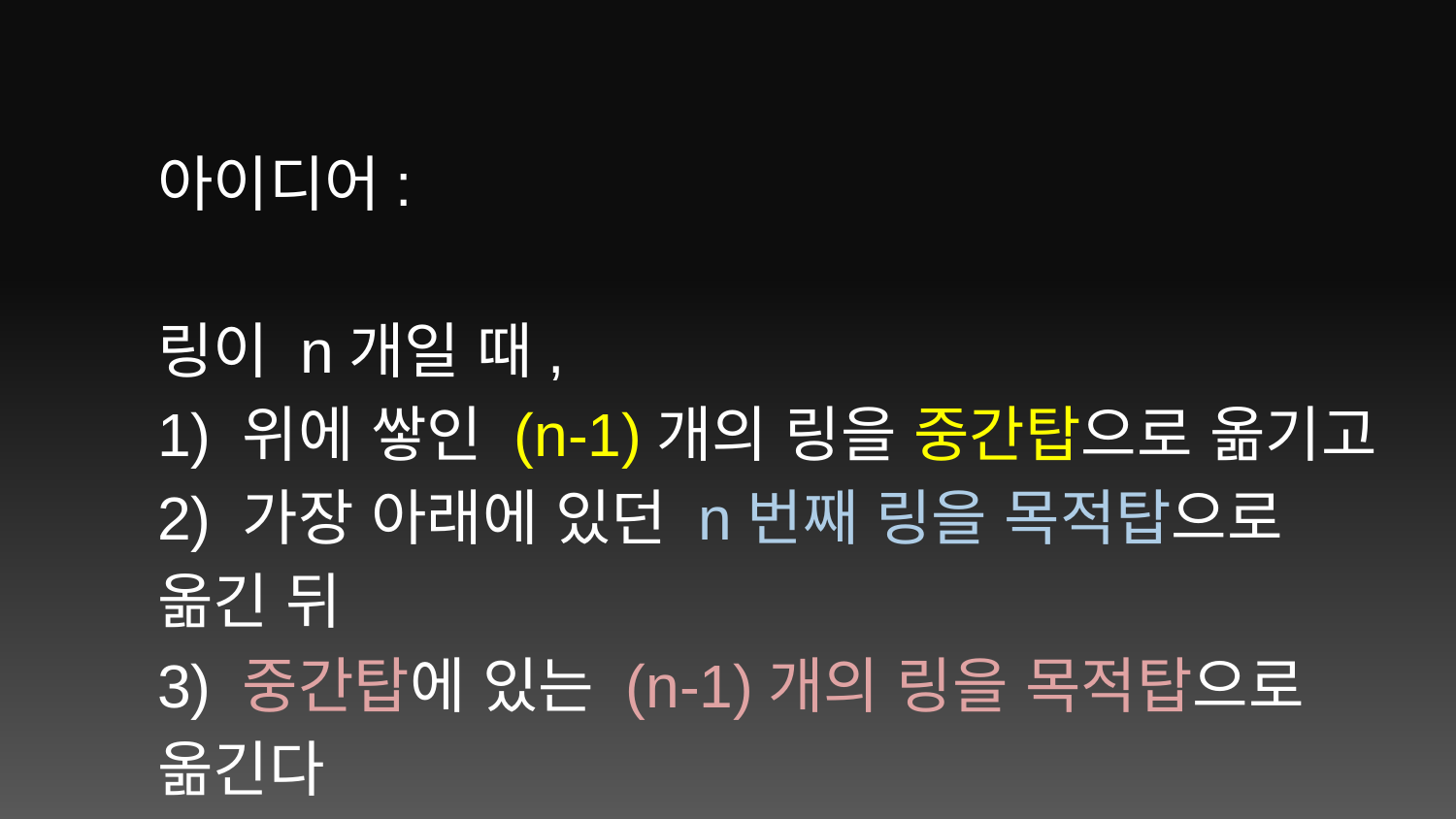

아이디어:

링이 n개일 때,
1) 위에 쌓인 (n-1)개의 링을 중간탑으로 옮기고
2) 가장 아래에 있던 n번째 링을 목적탑으로 옮긴 뒤
3) 중간탑에 있는 (n-1)개의 링을 목적탑으로 옮긴다